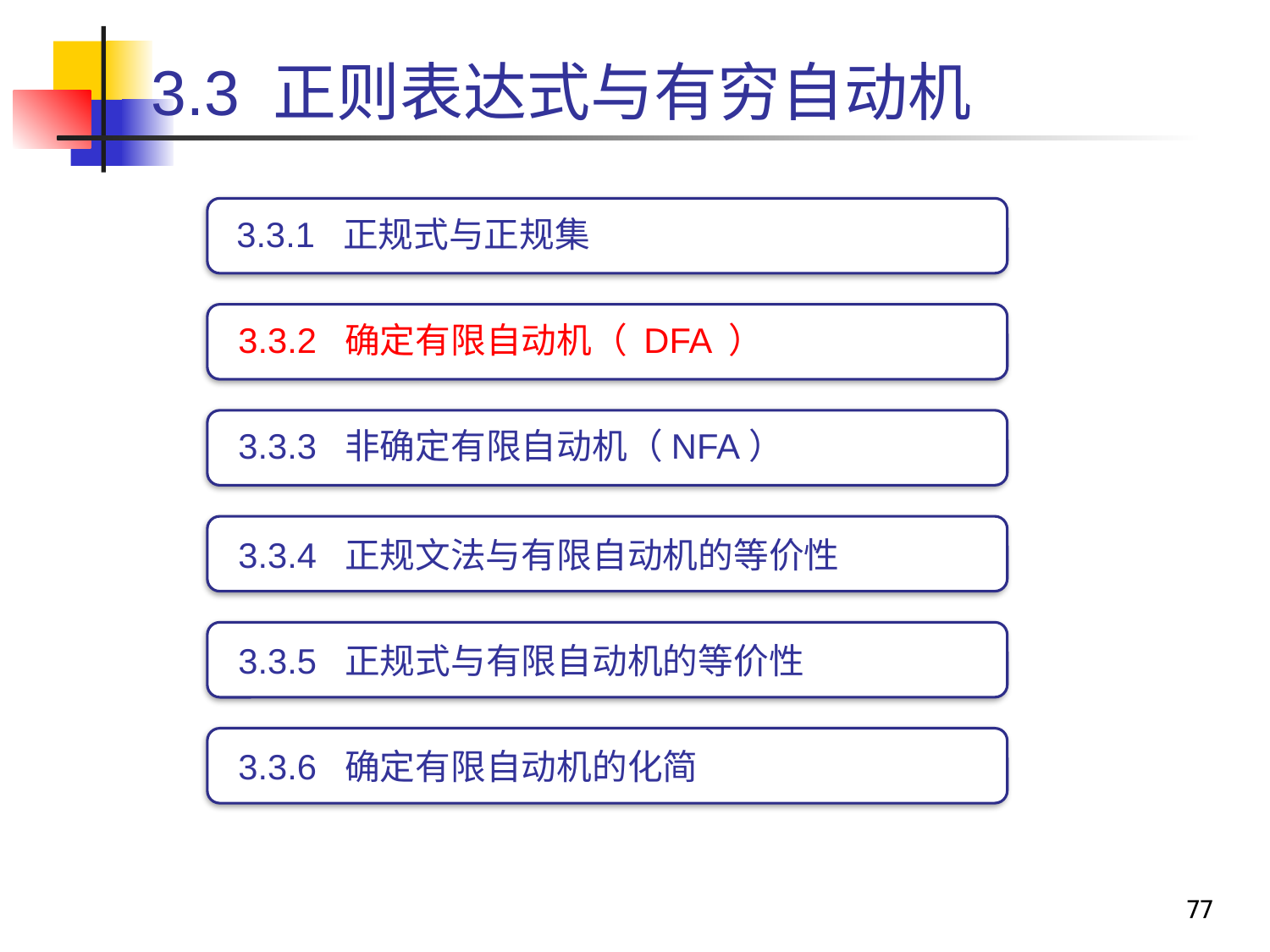

# 3.3 正则表达式与有穷自动机

3.3.1  正规式与正规集

3.3.2  确定有限自动机（ DFA ）

3.3.3  非确定有限自动机（NFA）

3.3.4  正规文法与有限自动机的等价性

3.3.5  正规式与有限自动机的等价性

3.3.6  确定有限自动机的化简
77